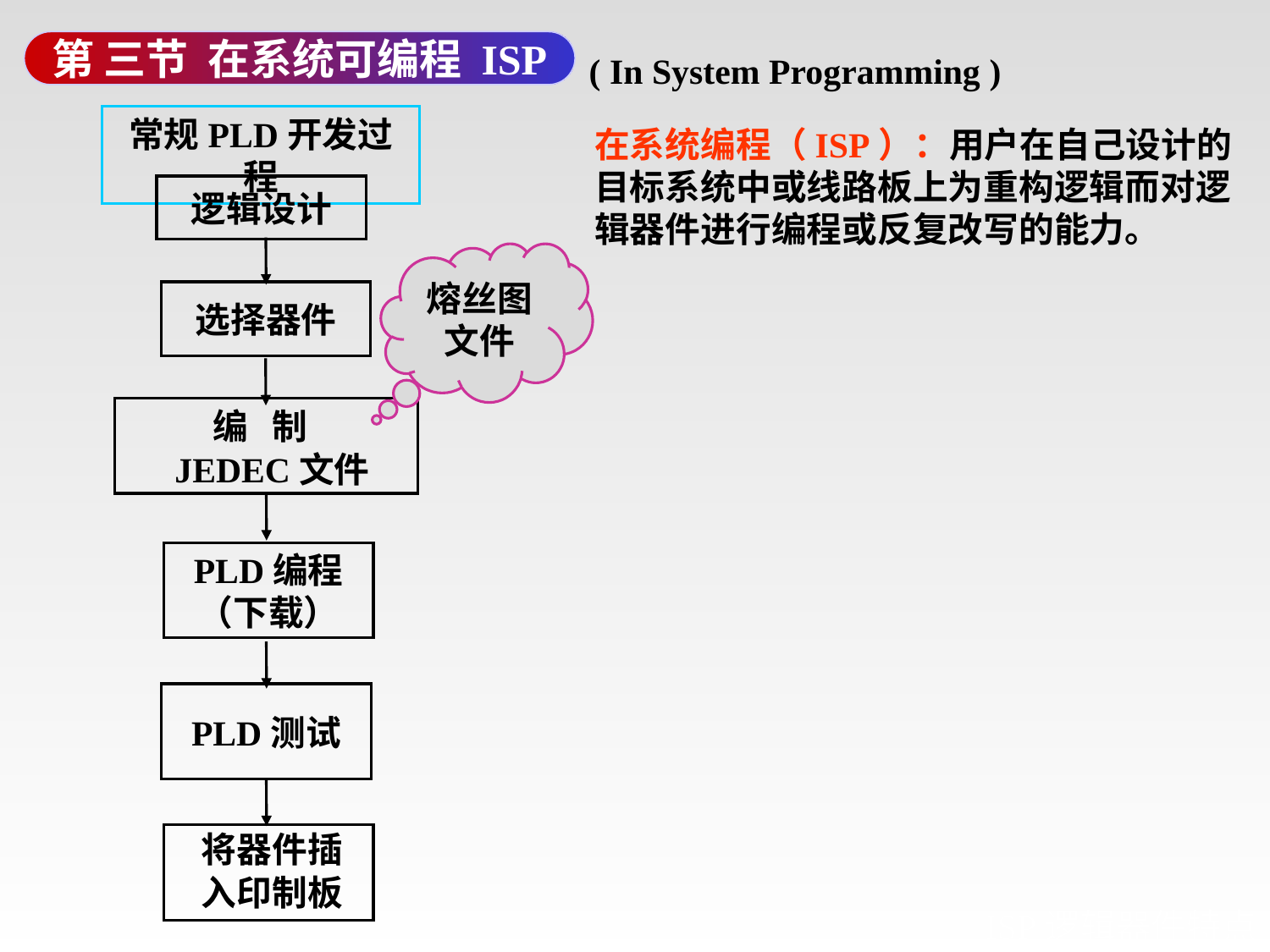

第 三节  在系统可编程 ISP
( In System Programming )
常规PLD开发过程
在系统编程（ISP）：用户在自己设计的目标系统中或线路板上为重构逻辑而对逻辑器件进行编程或反复改写的能力。
逻辑设计

选择器件

编   制
JEDEC文件

PLD编程
（下载）

PLD测试

将器件插入印制板

熔丝图文件
# ISP逻辑器件特点